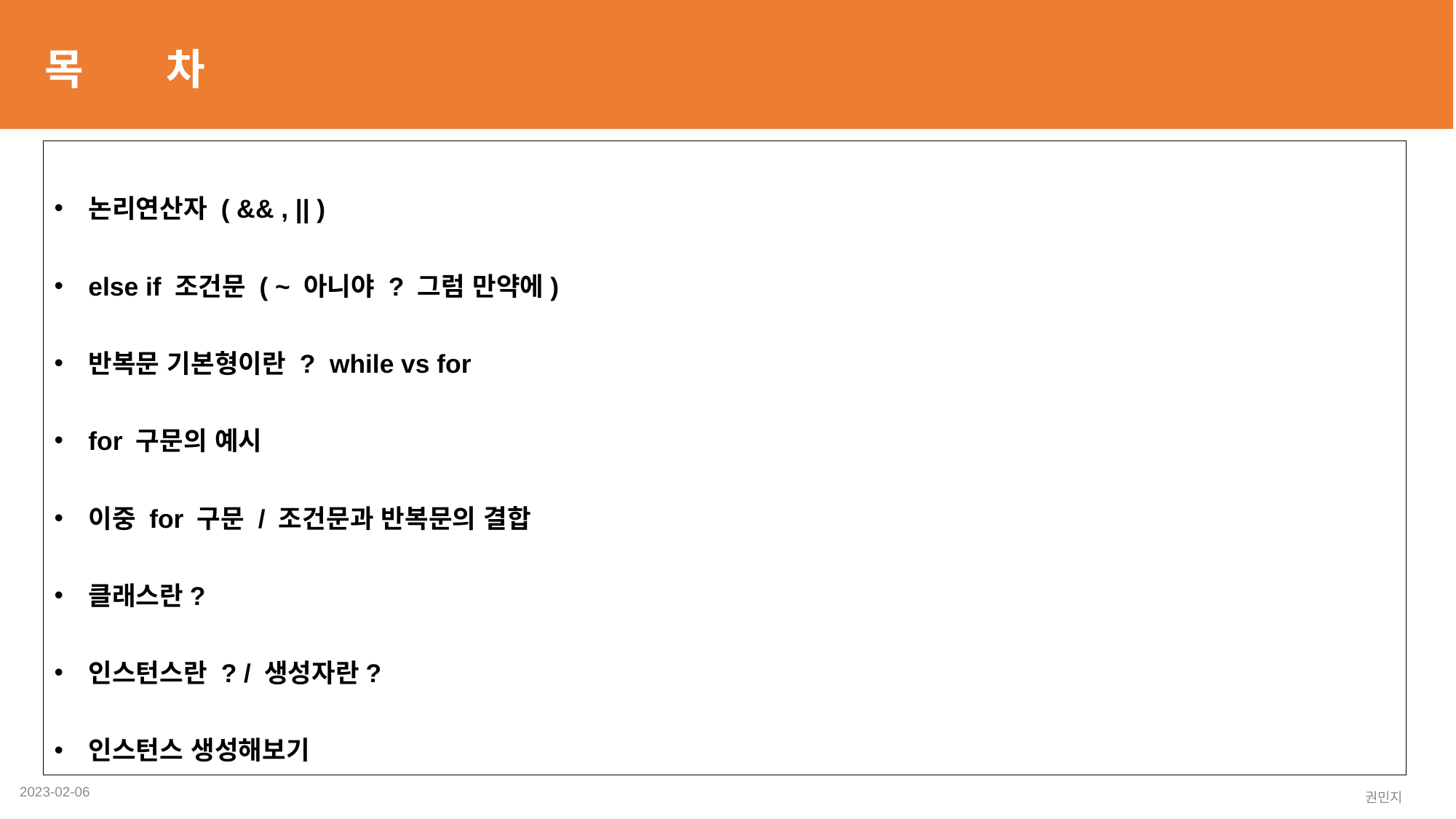

목       차
논리연산자 ( && , || )
else if 조건문 ( ~ 아니야 ? 그럼 만약에)
반복문 기본형이란 ?  while vs for
for 구문의 예시
이중 for 구문 / 조건문과 반복문의 결합
클래스란?
인스턴스란 ? / 생성자란?
인스턴스 생성해보기
2023-02-06
권민지